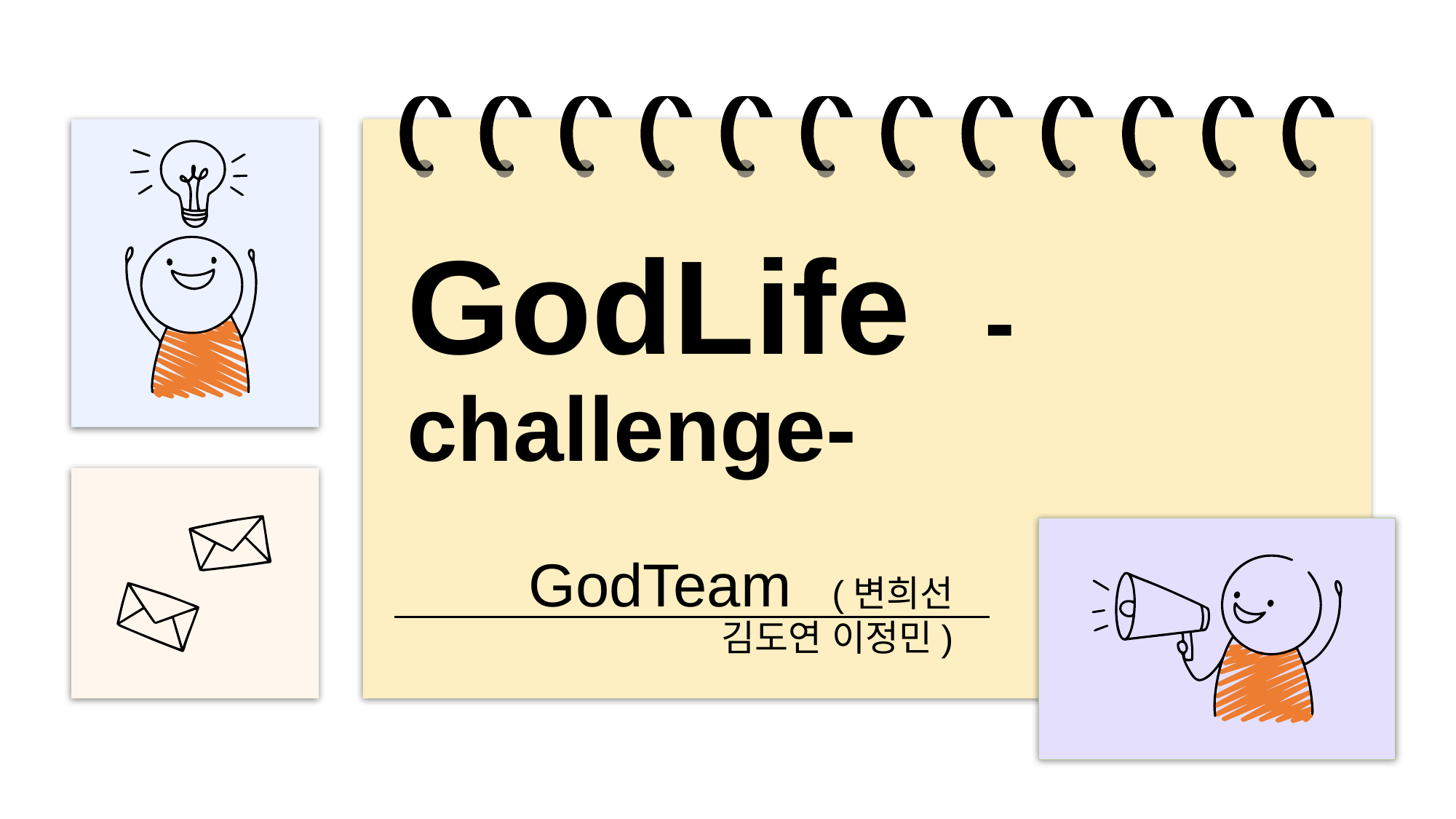

# GodLife  -challenge-

GodTeam    (변희선 김도연 이정민)